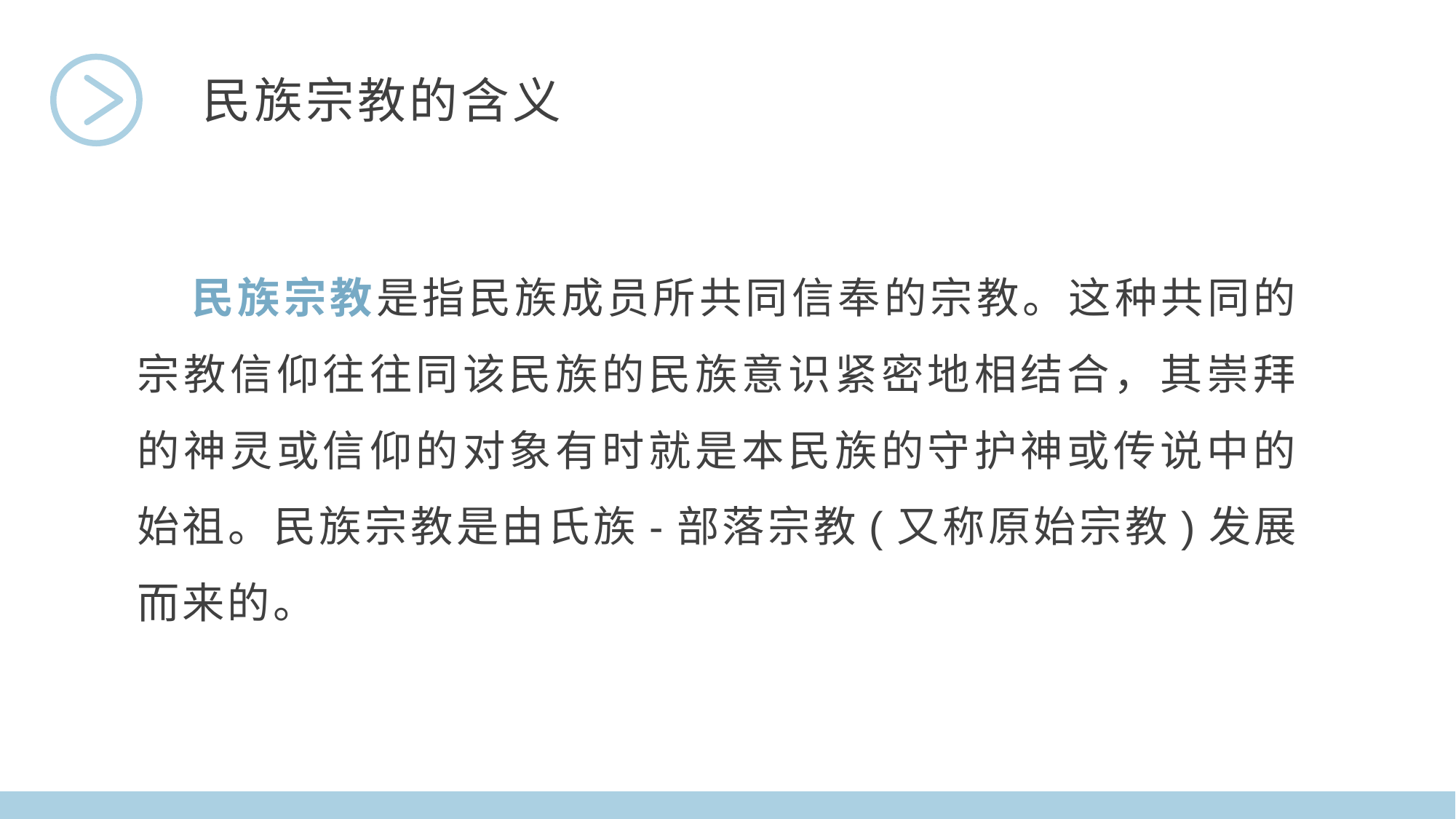

民族宗教的含义
民族宗教是指民族成员所共同信奉的宗教。这种共同的宗教信仰往往同该民族的民族意识紧密地相结合，其崇拜的神灵或信仰的对象有时就是本民族的守护神或传说中的始祖。民族宗教是由氏族-部落宗教(又称原始宗教)发展而来的。